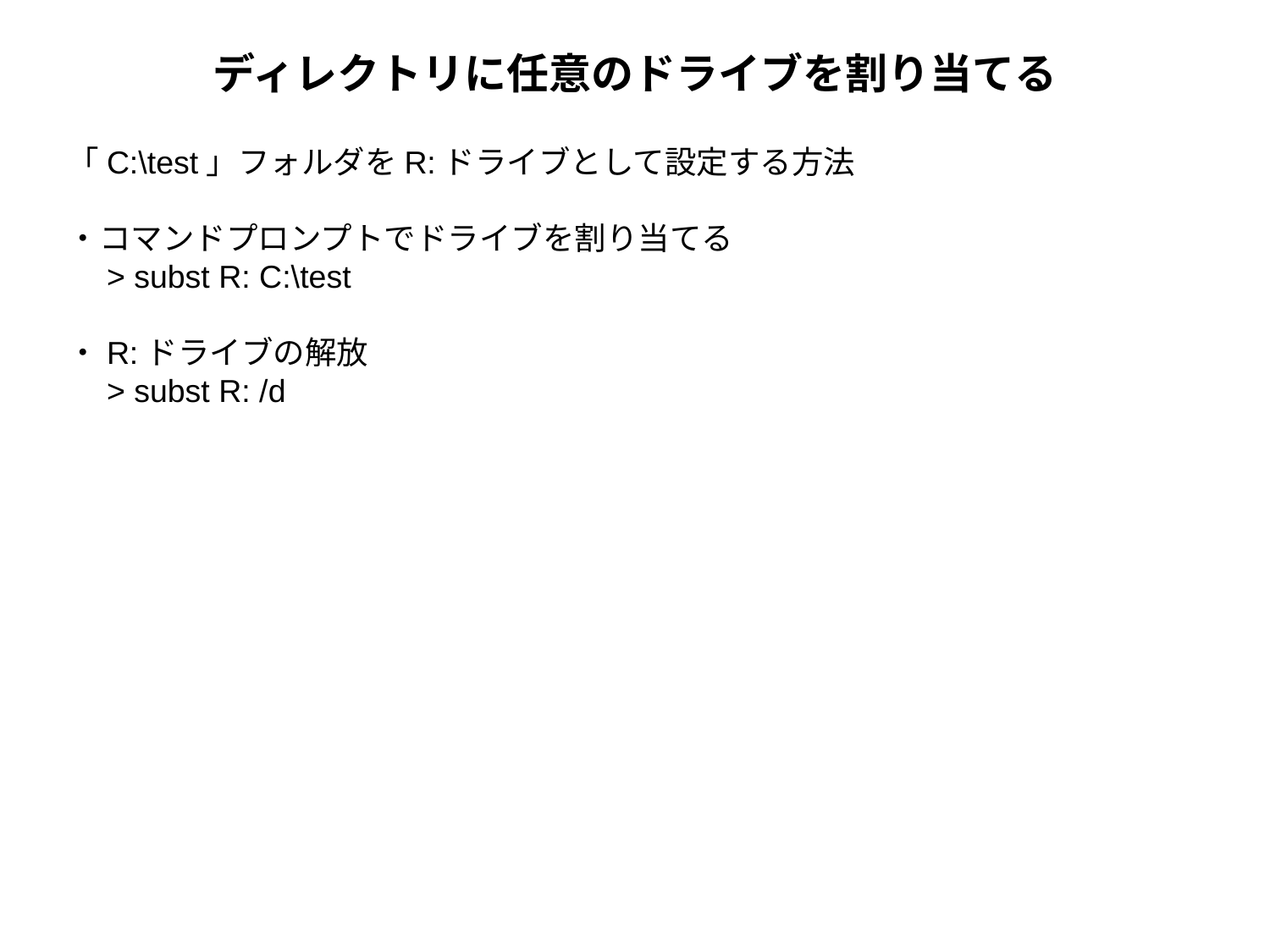

ディレクトリに任意のドライブを割り当てる
「C:\test」フォルダをR:ドライブとして設定する方法

・コマンドプロンプトでドライブを割り当てる
　> subst R: C:\test

・R:ドライブの解放
　> subst R: /d